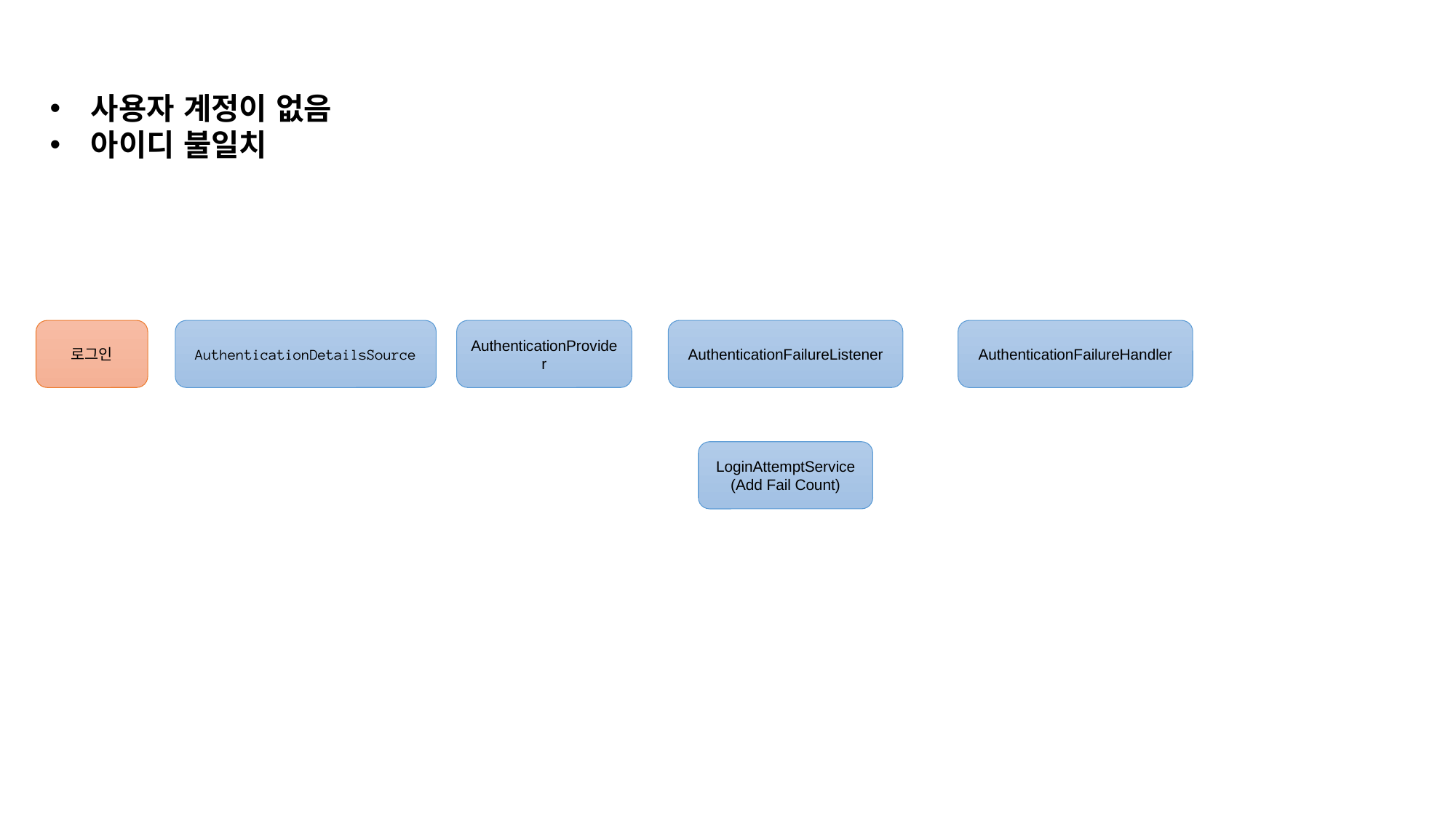

사용자 계정이 없음
아이디 불일치
로그인
AuthenticationDetailsSource
AuthenticationProvider
AuthenticationFailureListener
AuthenticationFailureHandler
LoginAttemptService
(Add Fail Count)